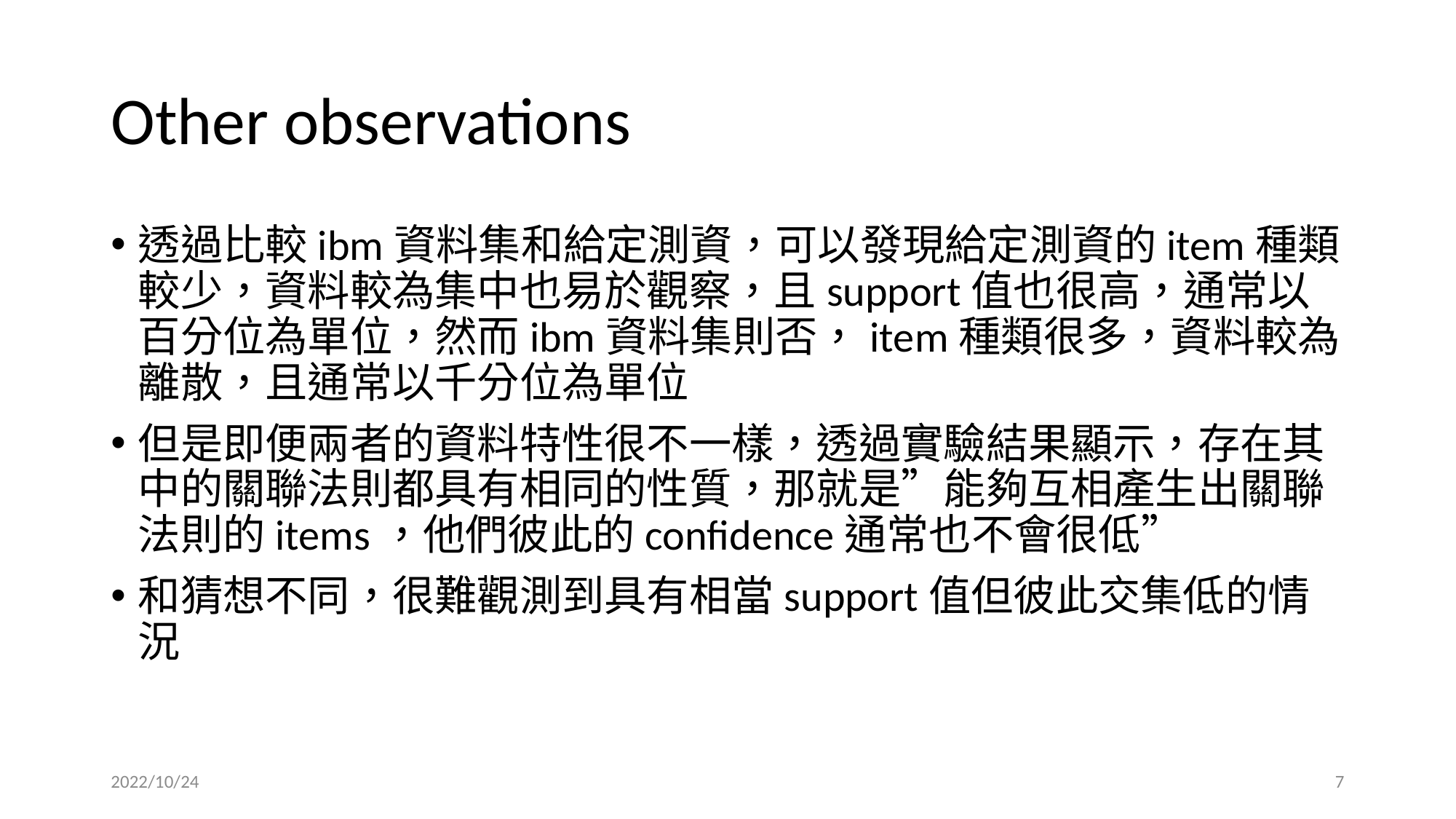

# Other observations
透過比較ibm資料集和給定測資，可以發現給定測資的item種類較少，資料較為集中也易於觀察，且support值也很高，通常以百分位為單位，然而ibm資料集則否，item種類很多，資料較為離散，且通常以千分位為單位
但是即便兩者的資料特性很不一樣，透過實驗結果顯示，存在其中的關聯法則都具有相同的性質，那就是”能夠互相產生出關聯法則的items，他們彼此的confidence通常也不會很低”
和猜想不同，很難觀測到具有相當support值但彼此交集低的情況
2022/10/24
7